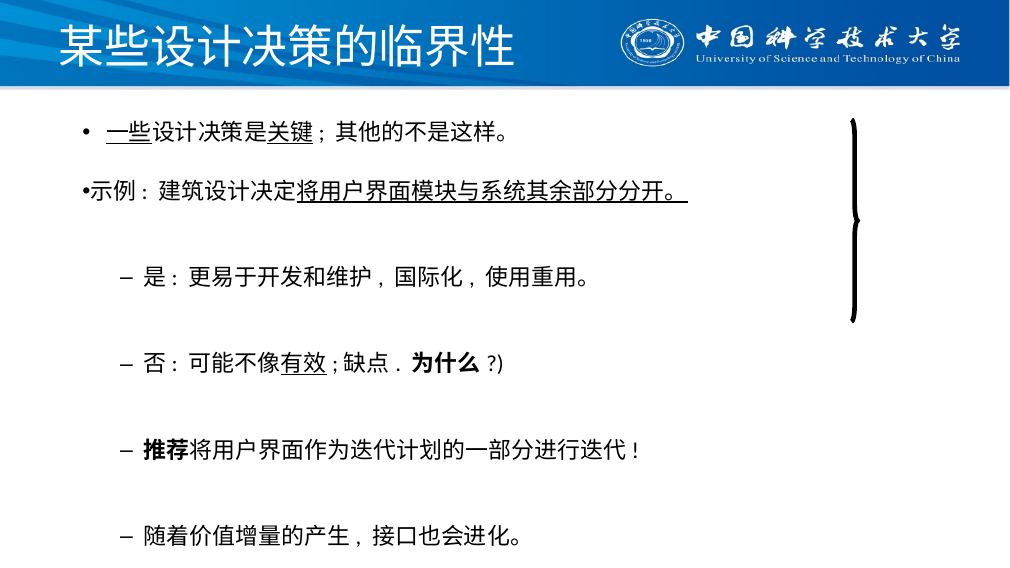

# 某些设计决策的临界性
  一些设计决策是关键; 其他的不是这样。

示例: 建筑设计决定将用户界面模块与系统其余部分分开。

是: 更易于开发和维护, 国际化, 使用重用。

否: 可能不像有效;缺点. 为什么?)

推荐将用户界面作为迭代计划的一部分进行迭代!

随着价值增量的产生, 接口也会进化。